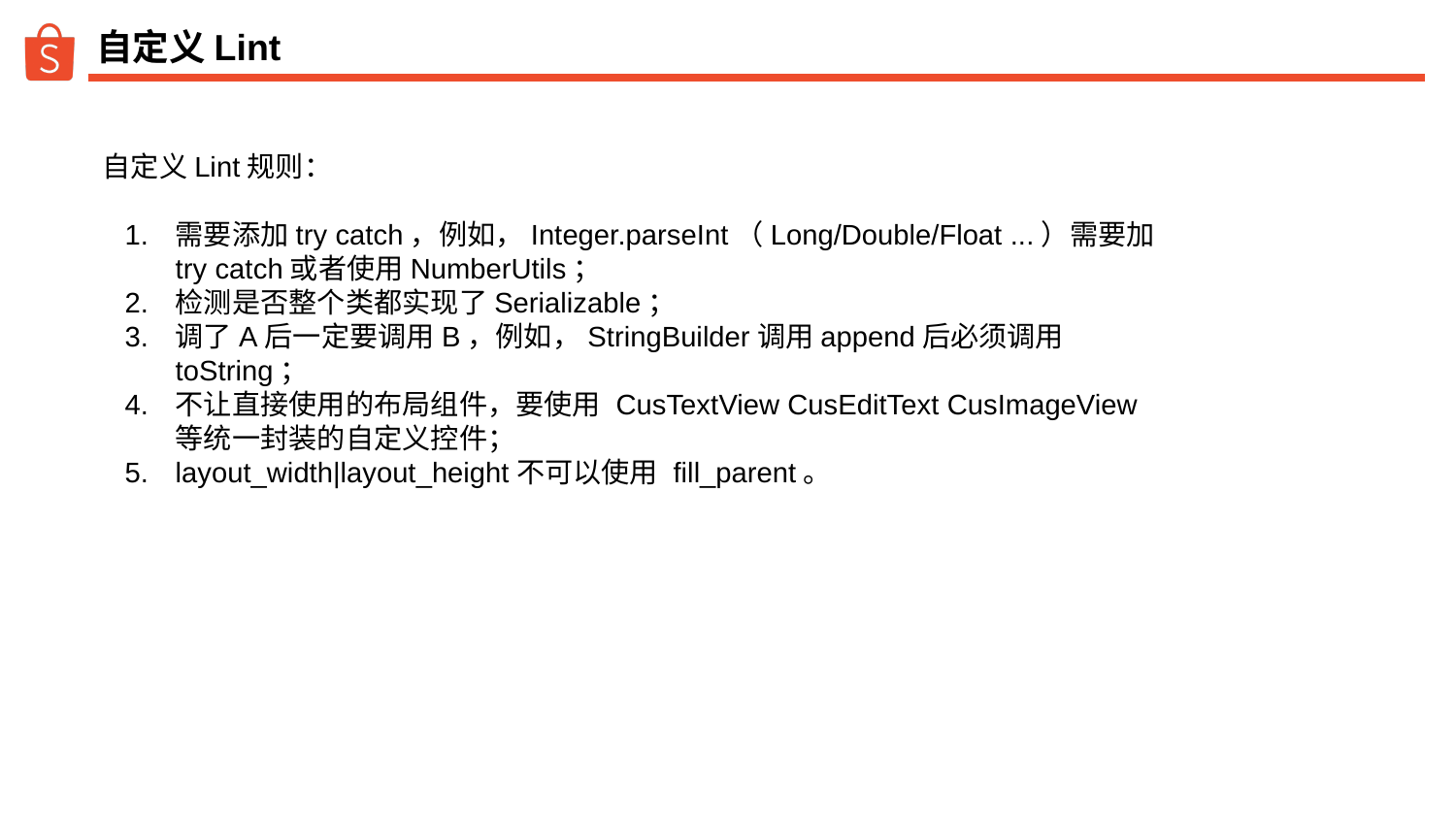

# 自定义Lint
自定义Lint规则：

需要添加try catch，例如，Integer.parseInt（Long/Double/Float ...）需要加try catch或者使用NumberUtils；
检测是否整个类都实现了Serializable；
调了A后一定要调用B，例如，StringBuilder调用append后必须调用toString；
不让直接使用的布局组件，要使用 CusTextView CusEditText CusImageView 等统一封装的自定义控件；
layout_width|layout_height不可以使用 fill_parent。